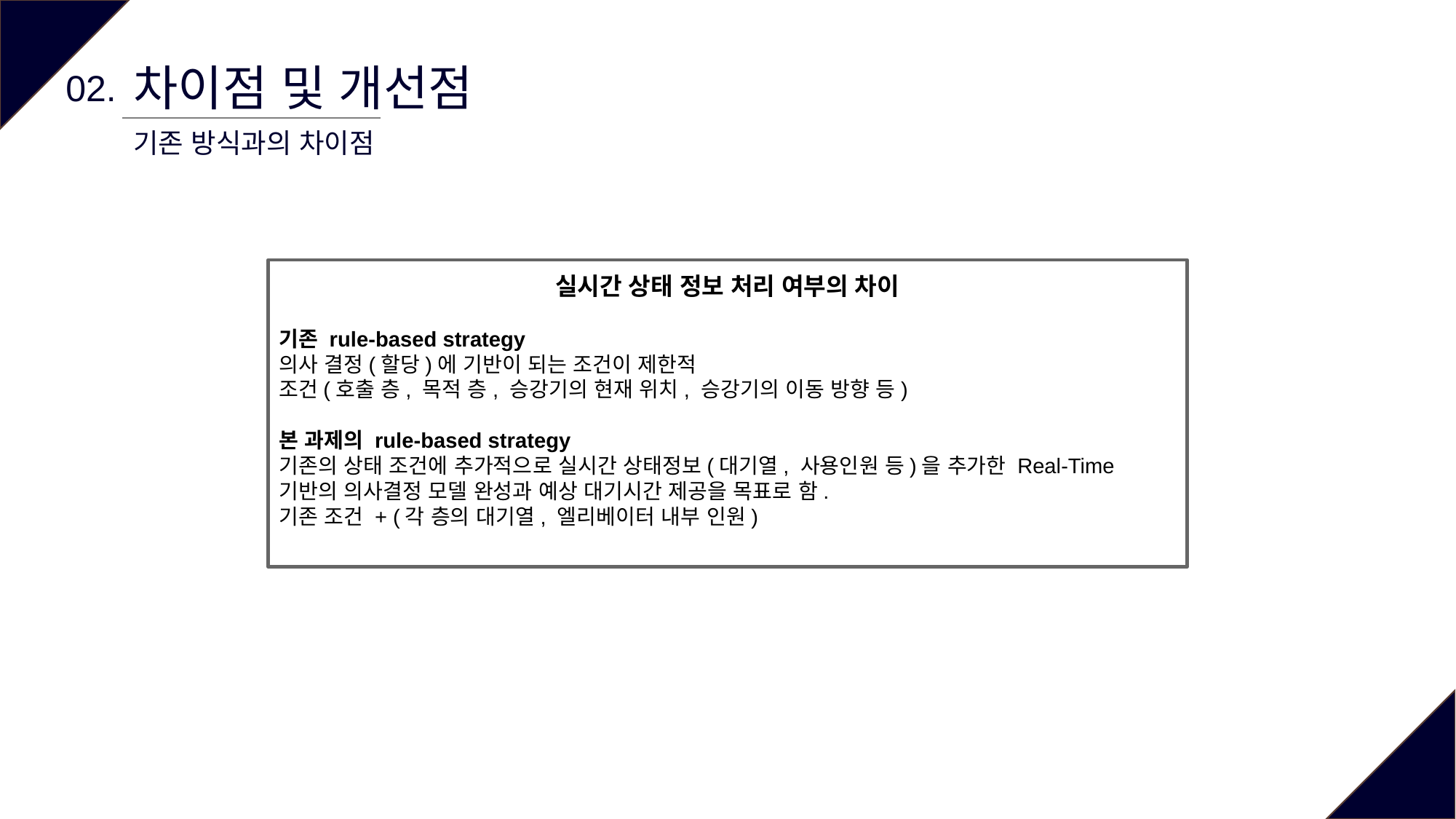

차이점 및 개선점
02.
기존 방식과의 차이점
실시간 상태 정보 처리 여부의 차이

기존 rule-based strategy
의사 결정(할당)에 기반이 되는 조건이 제한적
조건(호출 층, 목적 층, 승강기의 현재 위치, 승강기의 이동 방향 등)

본 과제의 rule-based strategy
기존의 상태 조건에 추가적으로 실시간 상태정보(대기열, 사용인원 등)을 추가한 Real-Time 기반의 의사결정 모델 완성과 예상 대기시간 제공을 목표로 함.
기존 조건 + (각 층의 대기열, 엘리베이터 내부 인원)